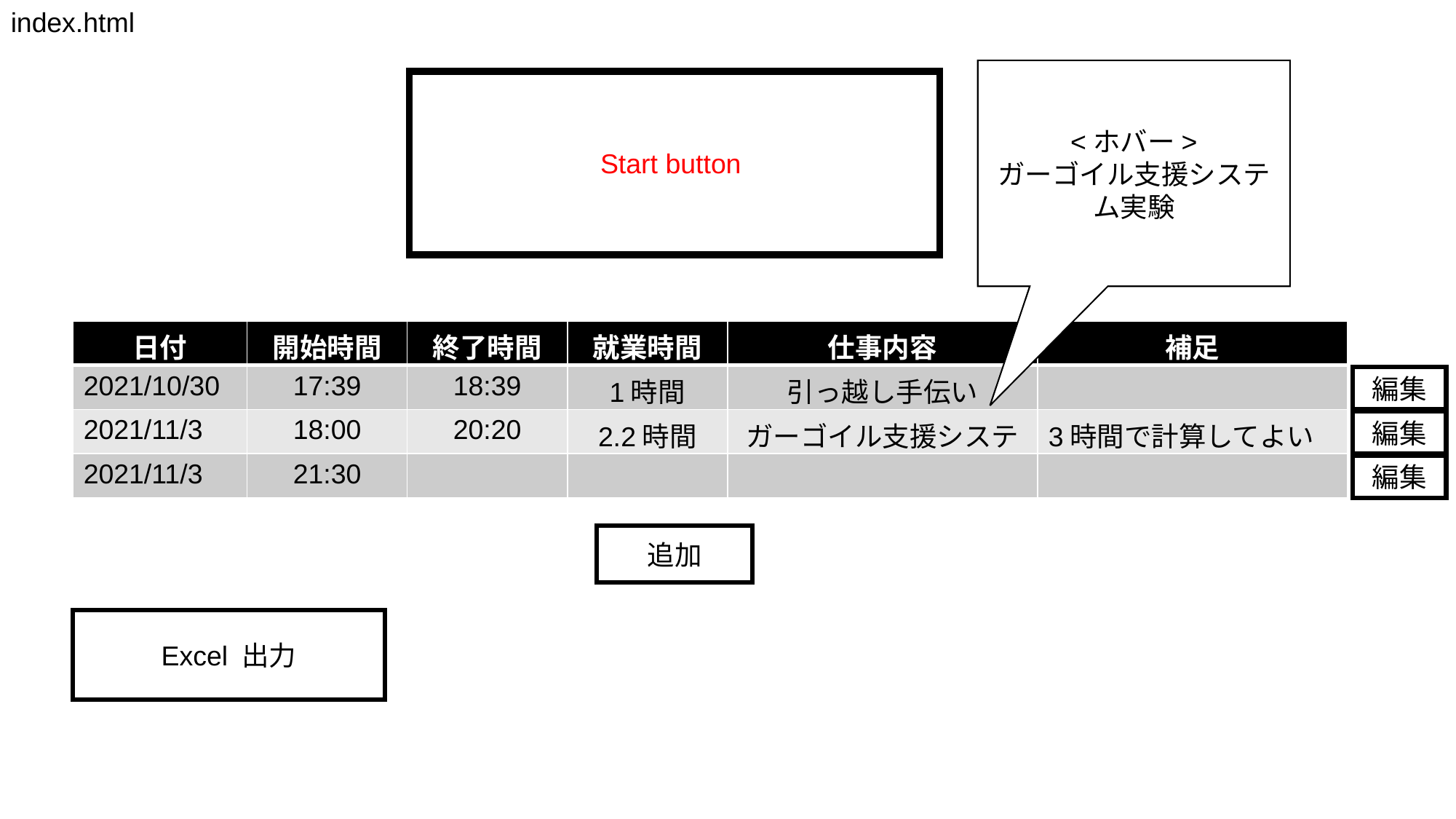

index.html
<ホバー>
ガーゴイル支援システム実験
Start button
| 日付 | 開始時間 | 終了時間 | 就業時間 | 仕事内容 | 補足 |
| --- | --- | --- | --- | --- | --- |
| 2021/10/30 | 17:39 | 18:39 | 1時間 | 引っ越し手伝い |  |
| 2021/11/3 | 18:00 | 20:20 | 2.2時間 | ガーゴイル支援システ | 3時間で計算してよい |
| 2021/11/3 | 21:30 |  |  |  |  |
編集
編集
編集
追加
Excel 出力